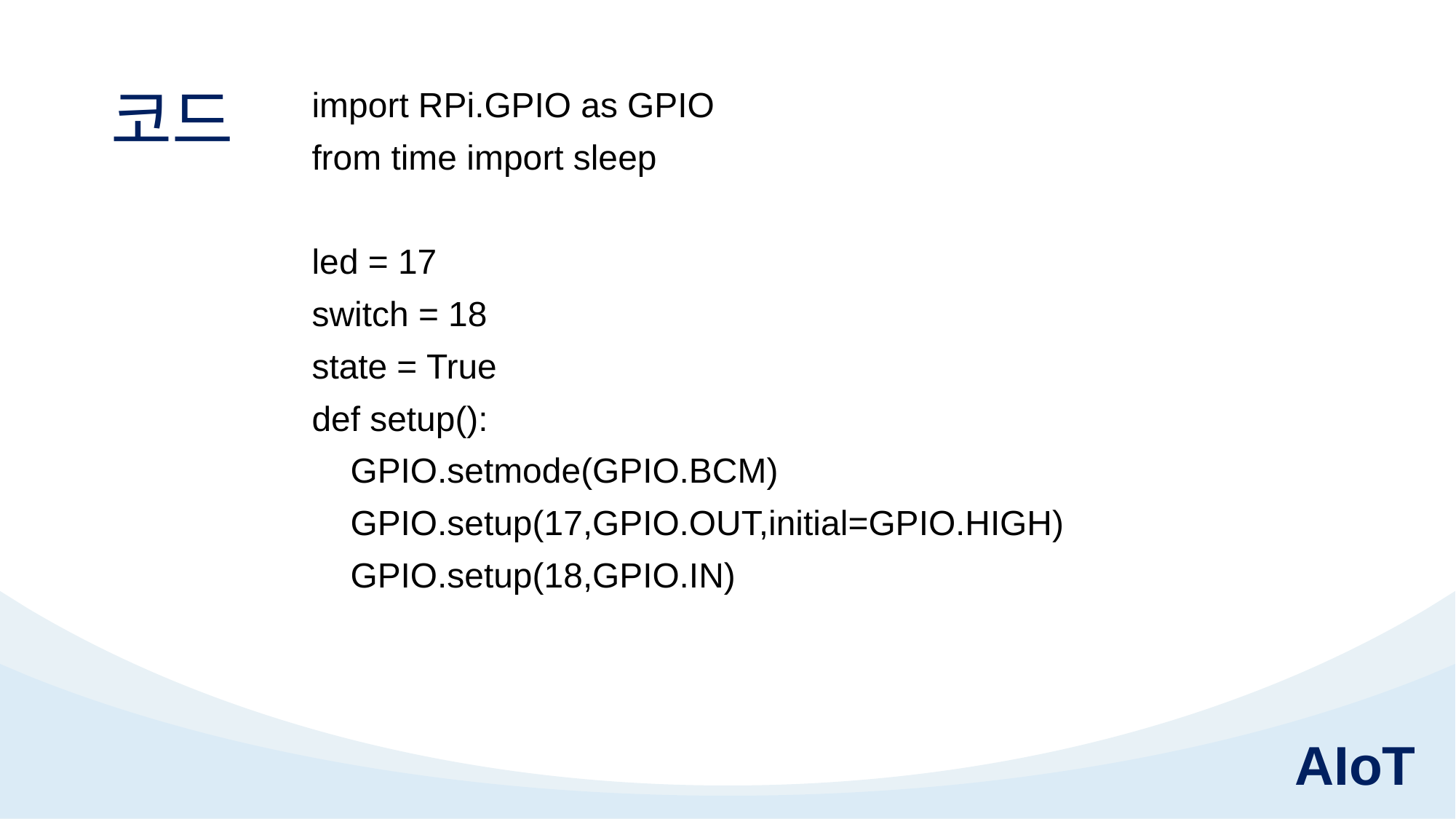

# 코드
import RPi.GPIO as GPIO
from time import sleep

led = 17
switch = 18
state = True
def setup():
    GPIO.setmode(GPIO.BCM)
    GPIO.setup(17,GPIO.OUT,initial=GPIO.HIGH)
    GPIO.setup(18,GPIO.IN)